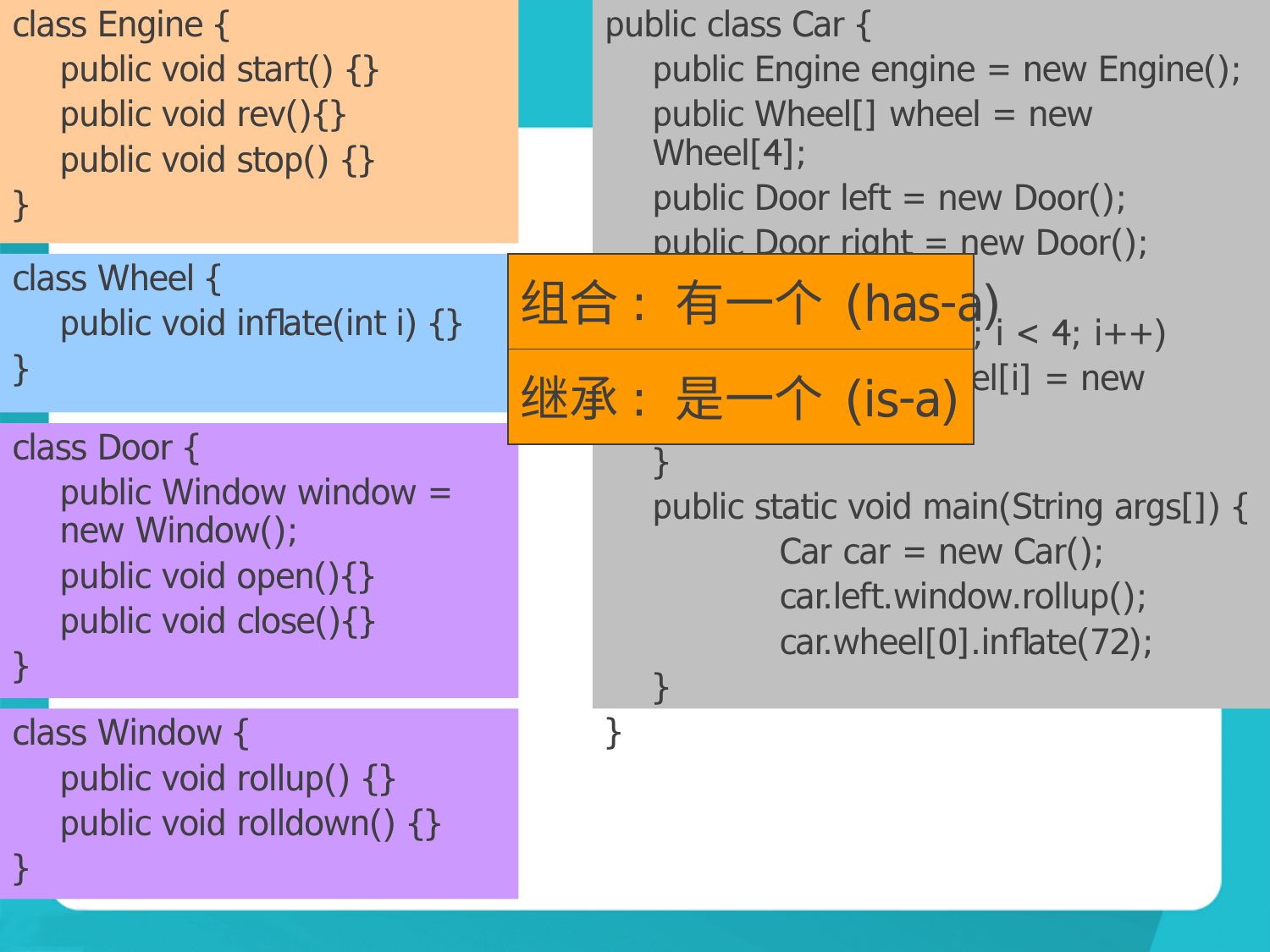

class Engine {
	public void start() {}
	public void rev(){}
	public void stop() {}
}
# 类的继承
public class Car {
	public Engine engine = new Engine();
	public Wheel[] wheel = new Wheel[4];
	public Door left = new Door();
	public Door right = new Door();
	public Car() {
		for (int  i =0; i < 4; i++)
			wheel[i] = new Wheel();
	}
	public static void main(String args[]) {
		Car car = new Car();
		car.left.window.rollup();
		car.wheel[0].inflate(72);
	}
}
继承与组合
class Wheel {
	public void inflate(int i) {}
}
组合: 有一个 (has-a)
继承: 是一个 (is-a)
class Door {
	public Window window = new Window();
	public void open(){}
	public void close(){}
}
class Window {
	public void rollup() {}
	public void rolldown() {}
}
88